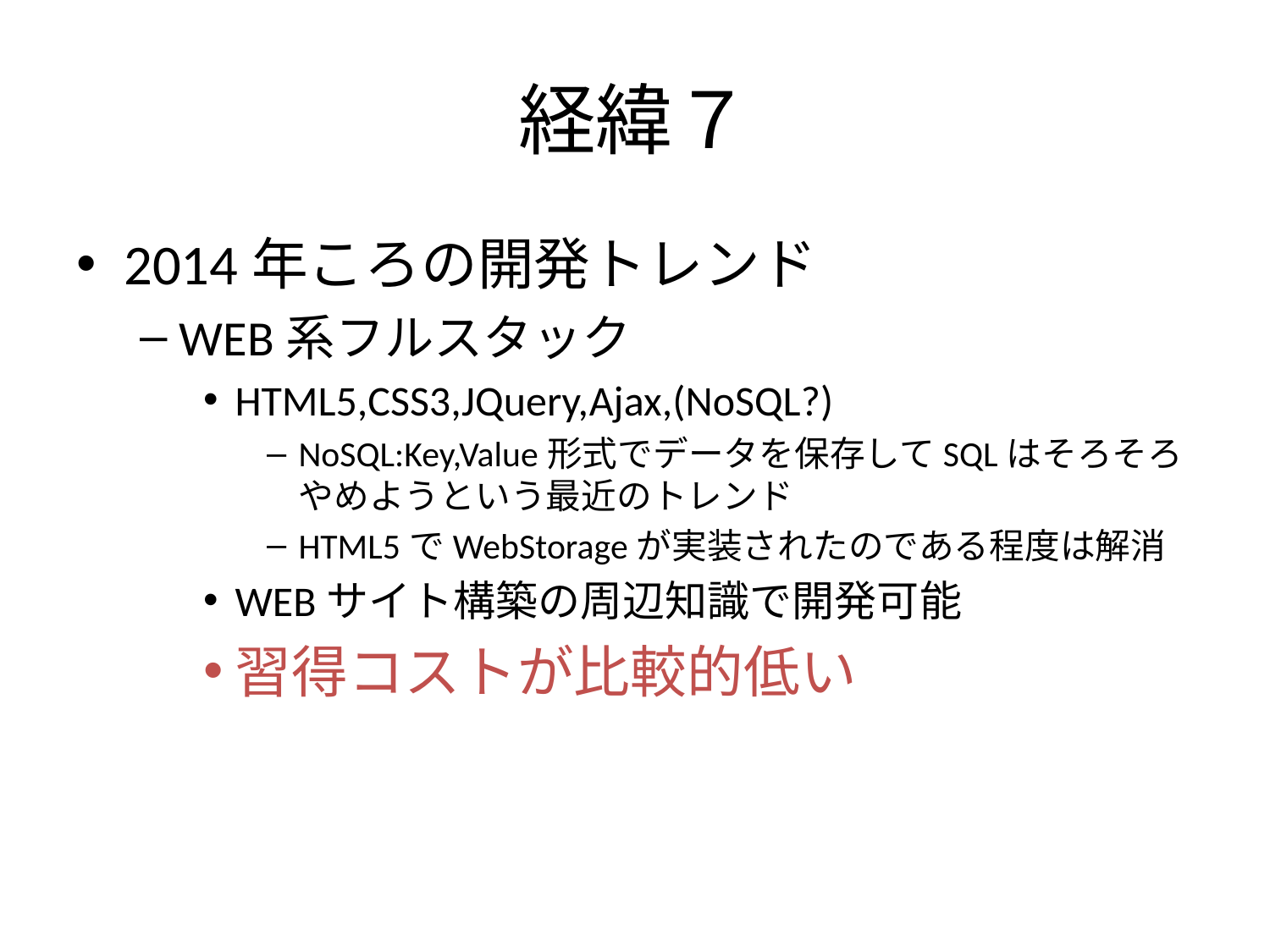

# 経緯７
2014年ころの開発トレンド
WEB系フルスタック
HTML5,CSS3,JQuery,Ajax,(NoSQL?)
NoSQL:Key,Value形式でデータを保存してSQLはそろそろやめようという最近のトレンド
HTML5でWebStorageが実装されたのである程度は解消
WEBサイト構築の周辺知識で開発可能
習得コストが比較的低い